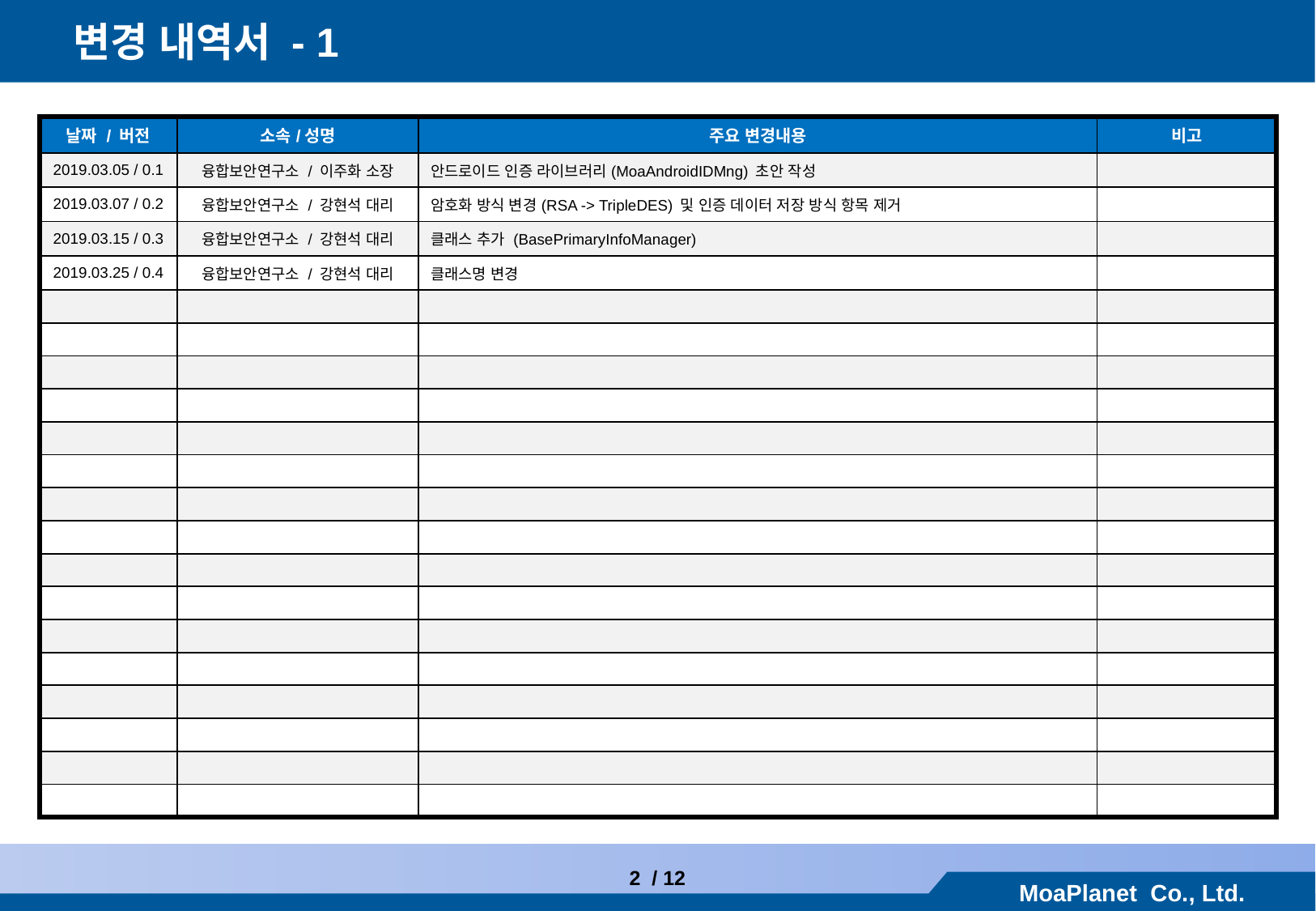

변경 내역서 - 1
| 날짜 / 버전 | 소속/성명 | 주요 변경내용 | 비고 |
| --- | --- | --- | --- |
| 2019.03.05 / 0.1 | 융합보안연구소 / 이주화 소장 | 안드로이드 인증 라이브러리(MoaAndroidIDMng) 초안 작성 |  |
| 2019.03.07 / 0.2 | 융합보안연구소 / 강현석 대리 | 암호화 방식 변경(RSA -> TripleDES) 및 인증 데이터 저장 방식 항목 제거 |  |
| 2019.03.15 / 0.3 | 융합보안연구소 / 강현석 대리 | 클래스 추가 (BasePrimaryInfoManager) |  |
| 2019.03.25 / 0.4 | 융합보안연구소 / 강현석 대리 | 클래스명 변경 |  |
|  |  |  |  |
|  |  |  |  |
|  |  |  |  |
|  |  |  |  |
|  |  |  |  |
|  |  |  |  |
|  |  |  |  |
|  |  |  |  |
|  |  |  |  |
|  |  |  |  |
|  |  |  |  |
|  |  |  |  |
|  |  |  |  |
|  |  |  |  |
|  |  |  |  |
|  |  |  |  |
2  / 12